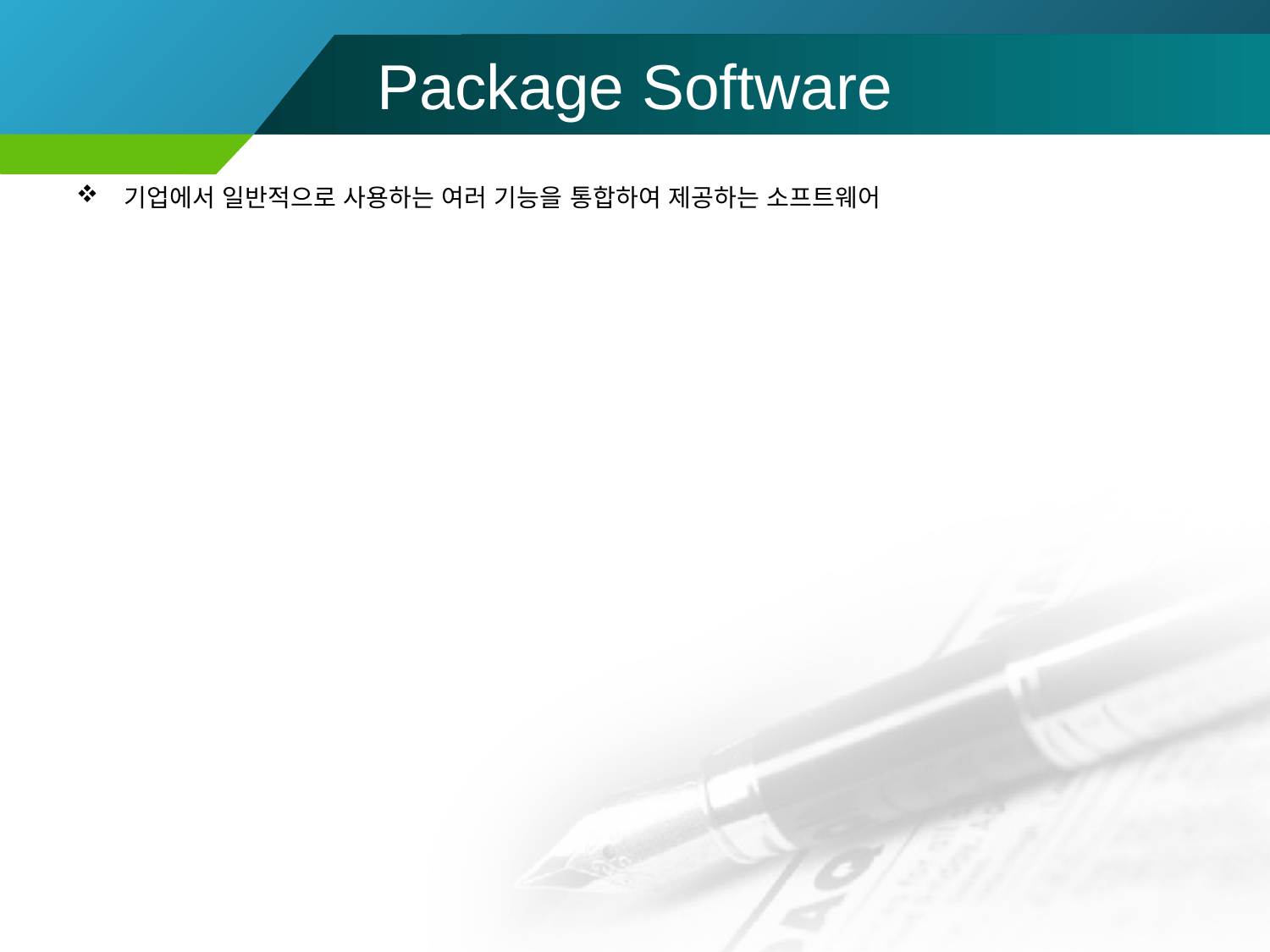

# Package Software
기업에서 일반적으로 사용하는 여러 기능을 통합하여 제공하는 소프트웨어